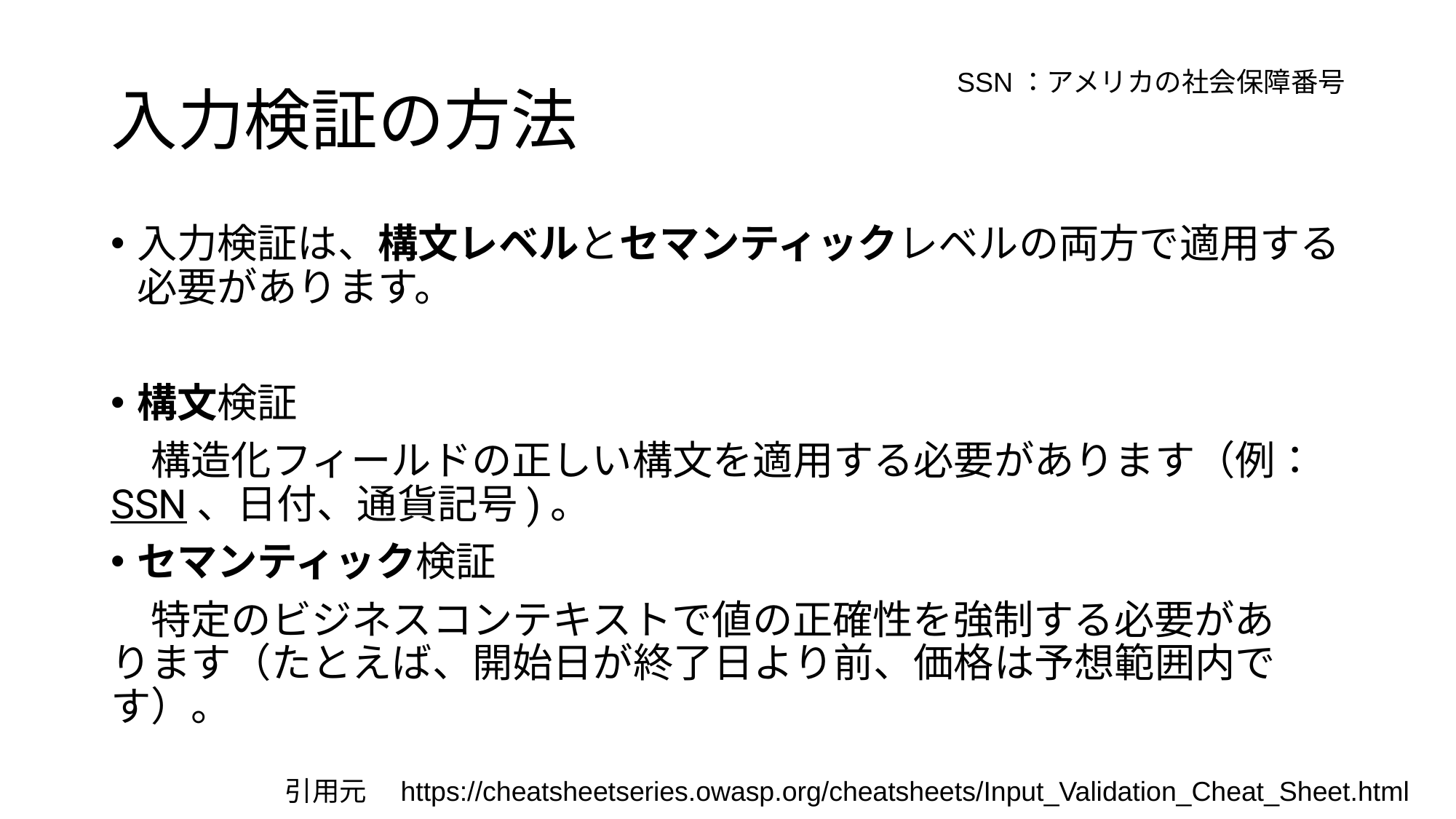

# 入力検証の方法
SSN：アメリカの社会保障番号
入力検証は、構文レベルとセマンティックレベルの両方で適用する必要があります。

構文検証
　構造化フィールドの正しい構文を適用する必要があります（例：SSN、日付、通貨記号)。
セマンティック検証
　特定のビジネスコンテキストで値の正確性を強制する必要があ　ります（たとえば、開始日が終了日より前、価格は予想範囲内です）。

引用元　https://cheatsheetseries.owasp.org/cheatsheets/Input_Validation_Cheat_Sheet.html